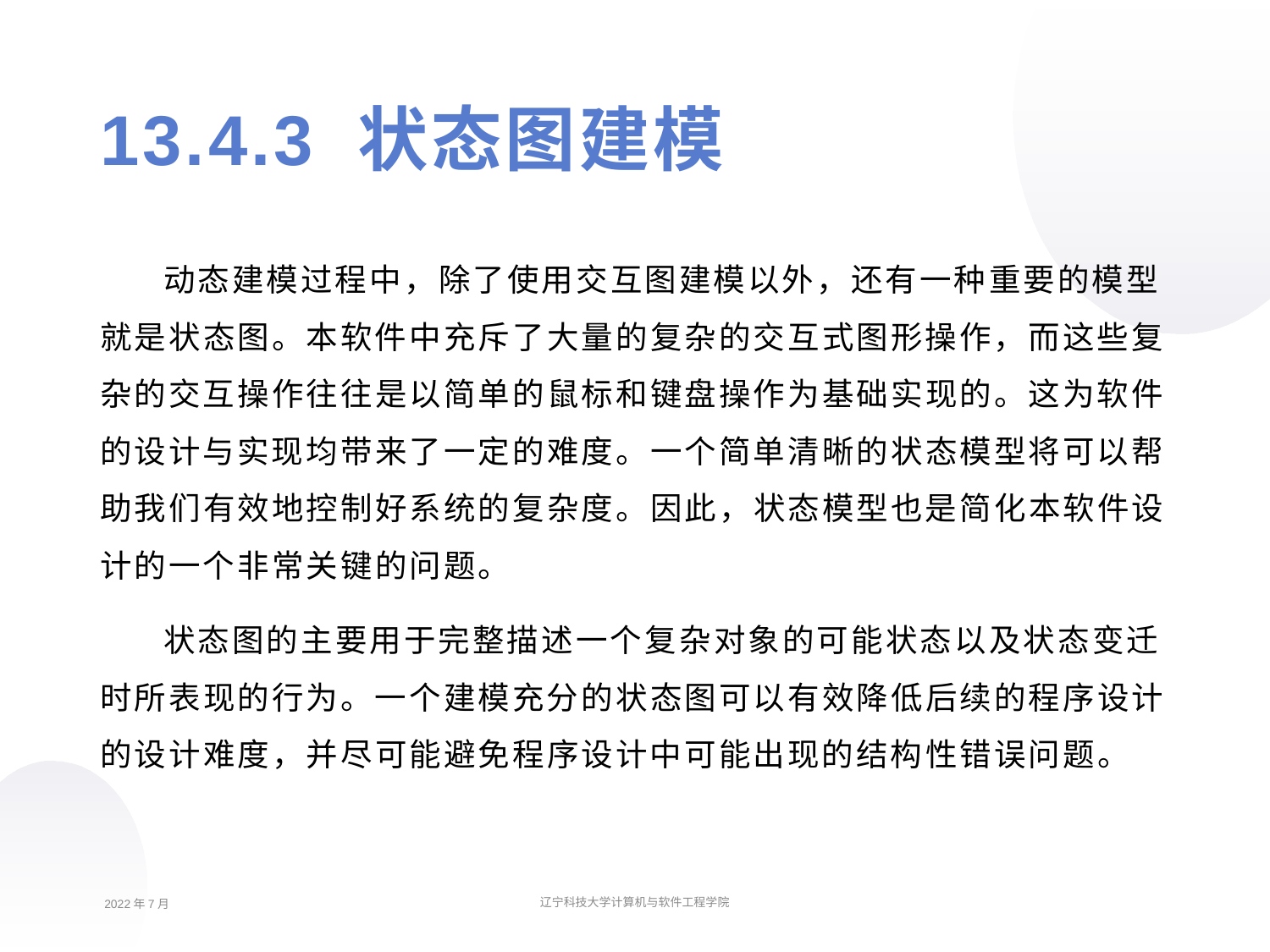

13.4.3 状态图建模
动态建模过程中，除了使用交互图建模以外，还有一种重要的模型就是状态图。本软件中充斥了大量的复杂的交互式图形操作，而这些复杂的交互操作往往是以简单的鼠标和键盘操作为基础实现的。这为软件的设计与实现均带来了一定的难度。一个简单清晰的状态模型将可以帮助我们有效地控制好系统的复杂度。因此，状态模型也是简化本软件设计的一个非常关键的问题。
状态图的主要用于完整描述一个复杂对象的可能状态以及状态变迁时所表现的行为。一个建模充分的状态图可以有效降低后续的程序设计的设计难度，并尽可能避免程序设计中可能出现的结构性错误问题。

2022年7月
辽宁科技大学计算机与软件工程学院
91